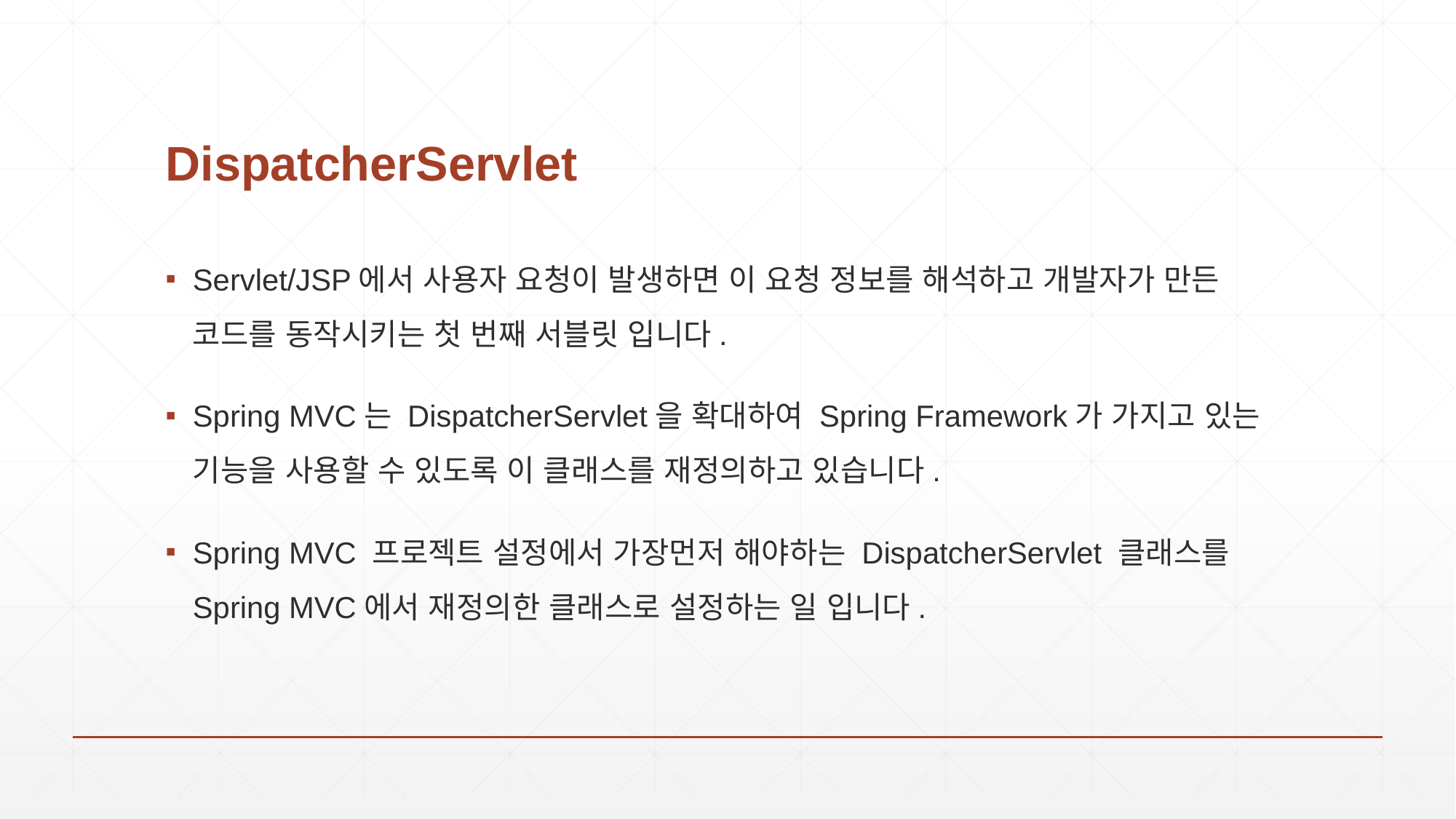

# DispatcherServlet
Servlet/JSP에서 사용자 요청이 발생하면 이 요청 정보를 해석하고 개발자가 만든 코드를 동작시키는 첫 번째 서블릿 입니다.
Spring MVC는 DispatcherServlet을 확대하여 Spring Framework가 가지고 있는 기능을 사용할 수 있도록 이 클래스를 재정의하고 있습니다.
Spring MVC 프로젝트 설정에서 가장먼저 해야하는 DispatcherServlet 클래스를 Spring MVC에서 재정의한 클래스로 설정하는 일 입니다.